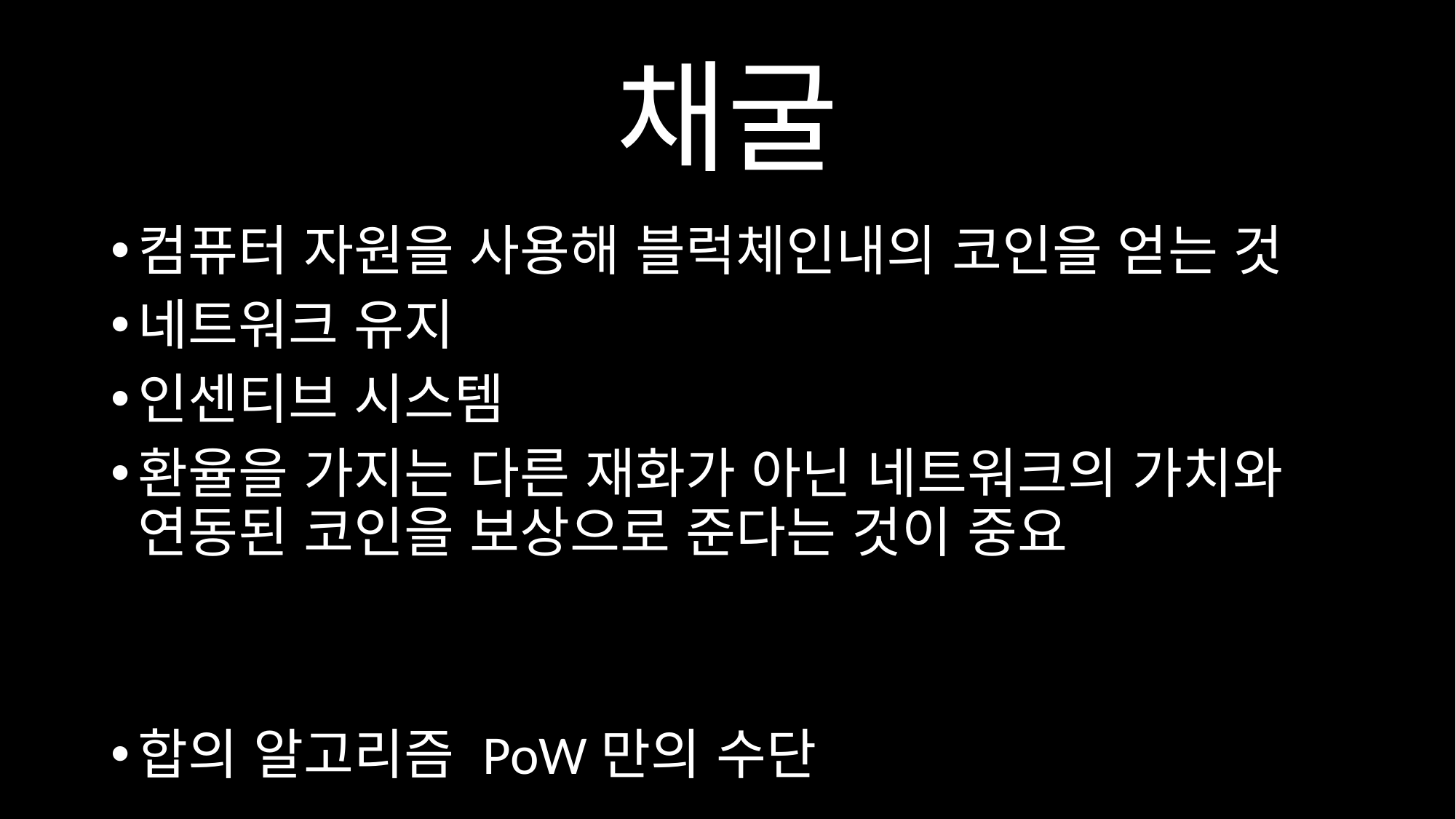

# 채굴
컴퓨터 자원을 사용해 블럭체인내의 코인을 얻는 것
네트워크 유지
인센티브 시스템
환율을 가지는 다른 재화가 아닌 네트워크의 가치와 연동된 코인을 보상으로 준다는 것이 중요

합의 알고리즘 PoW만의 수단